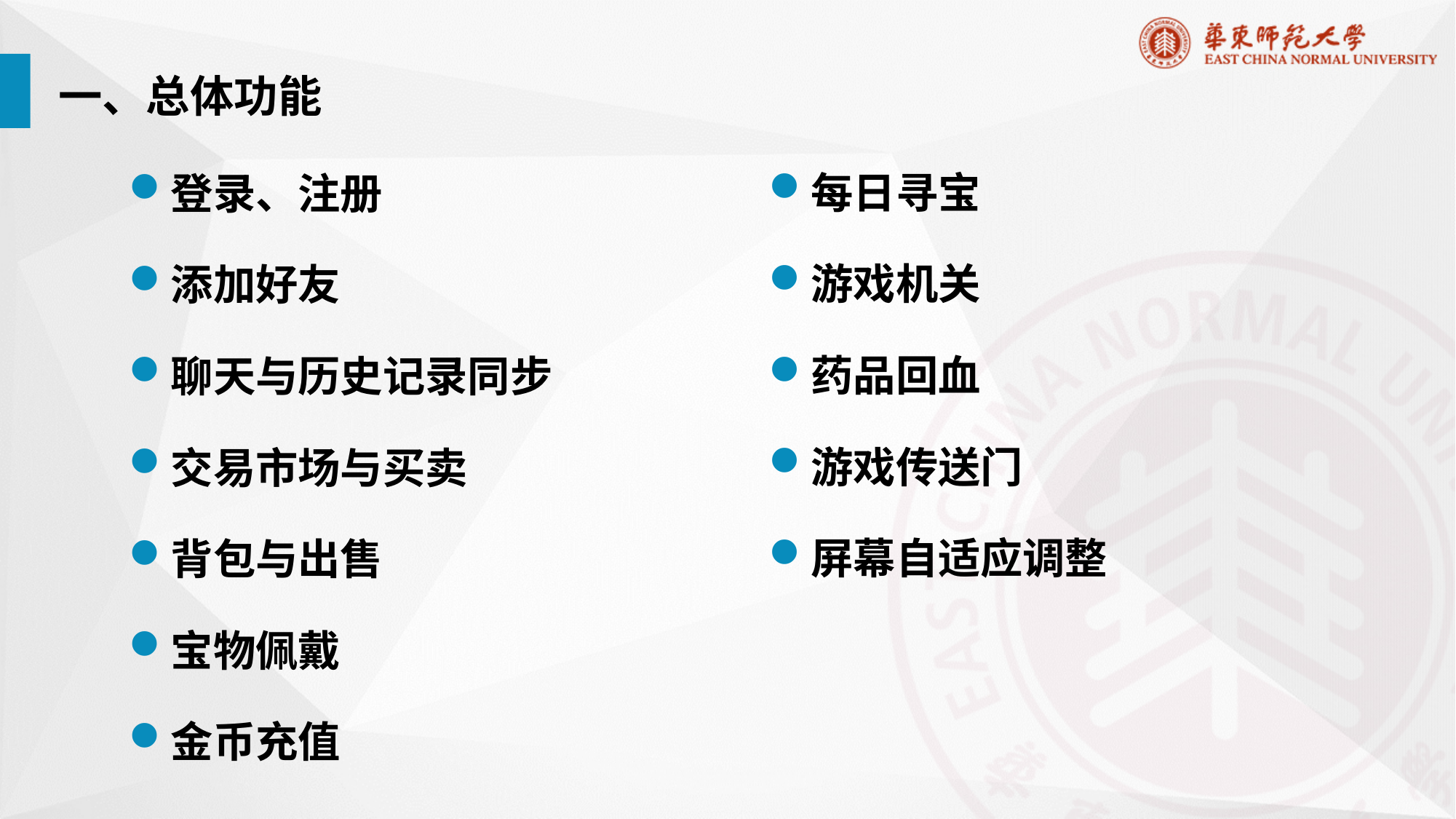

一、总体功能
每日寻宝
游戏机关
药品回血
游戏传送门
屏幕自适应调整

登录、注册
添加好友
聊天与历史记录同步
交易市场与买卖
背包与出售
宝物佩戴
金币充值